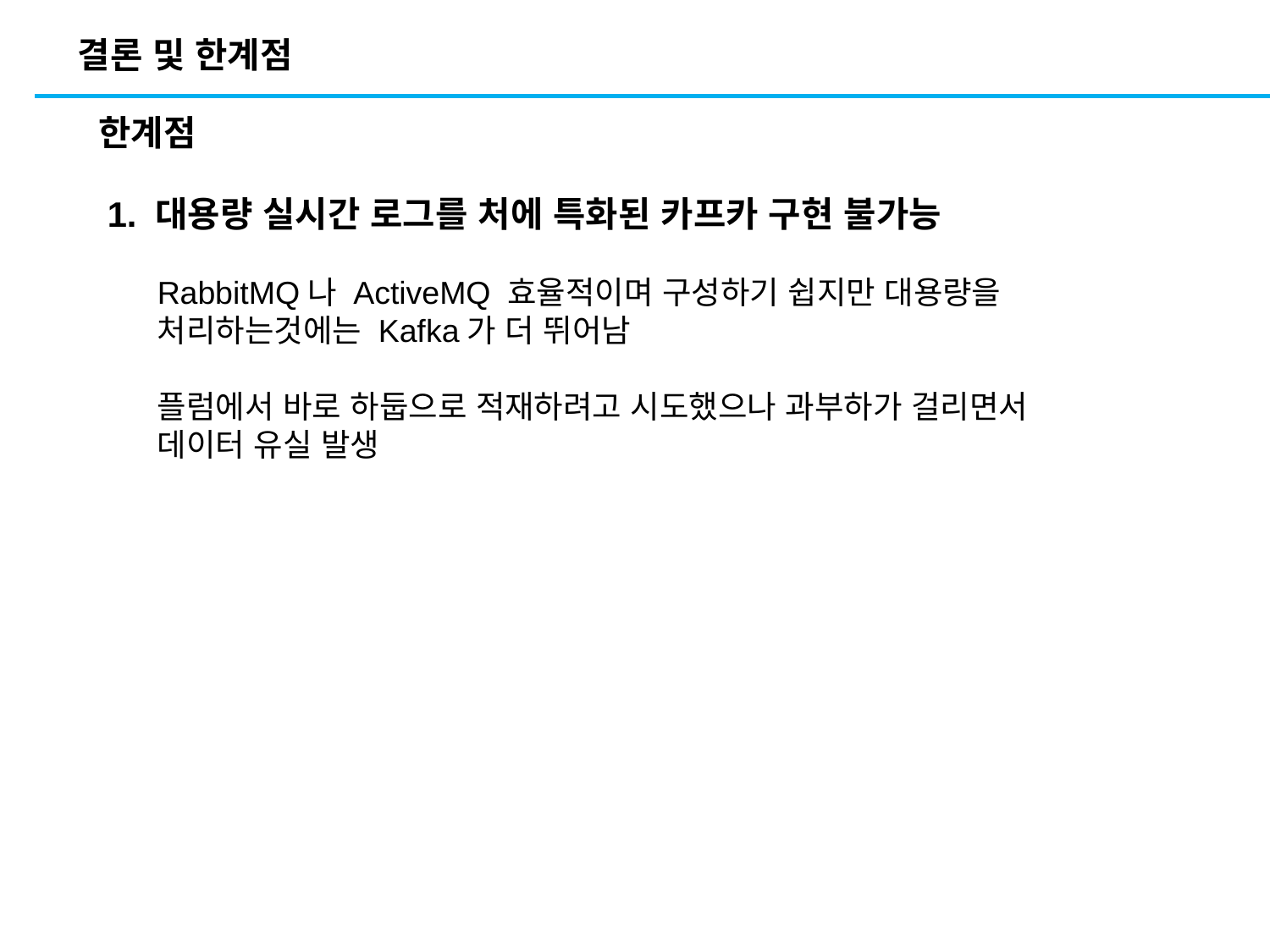

결론 및 한계점
한계점
1. 대용량 실시간 로그를 처에 특화된 카프카 구현 불가능
RabbitMQ나 ActiveMQ 효율적이며 구성하기 쉽지만 대용량을 처리하는것에는 Kafka가 더 뛰어남

플럼에서 바로 하둡으로 적재하려고 시도했으나 과부하가 걸리면서 데이터 유실 발생